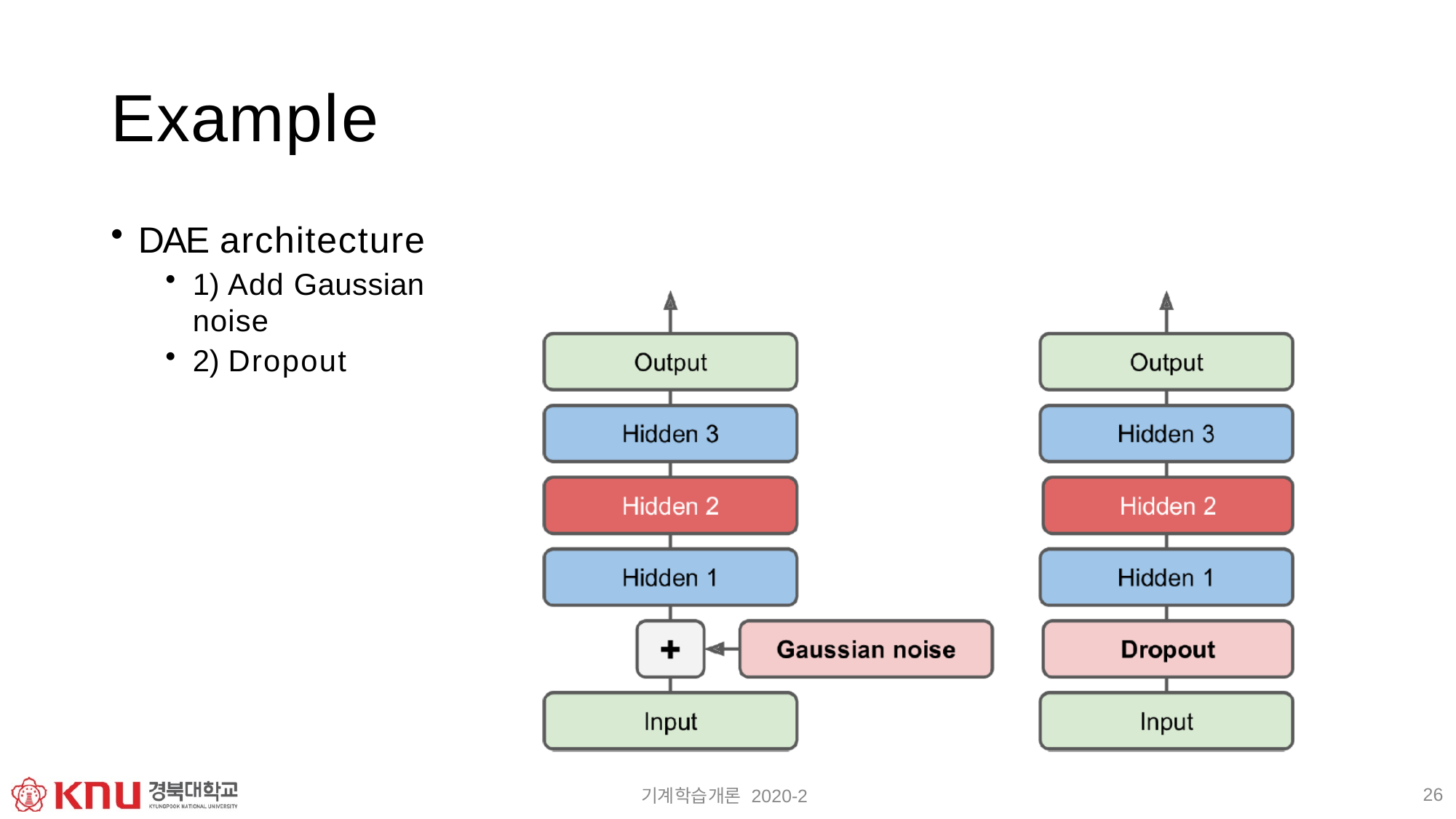

# Example
DAE architecture
1) Add Gaussian noise
2) Dropout

26
기계학습개론 2020-2